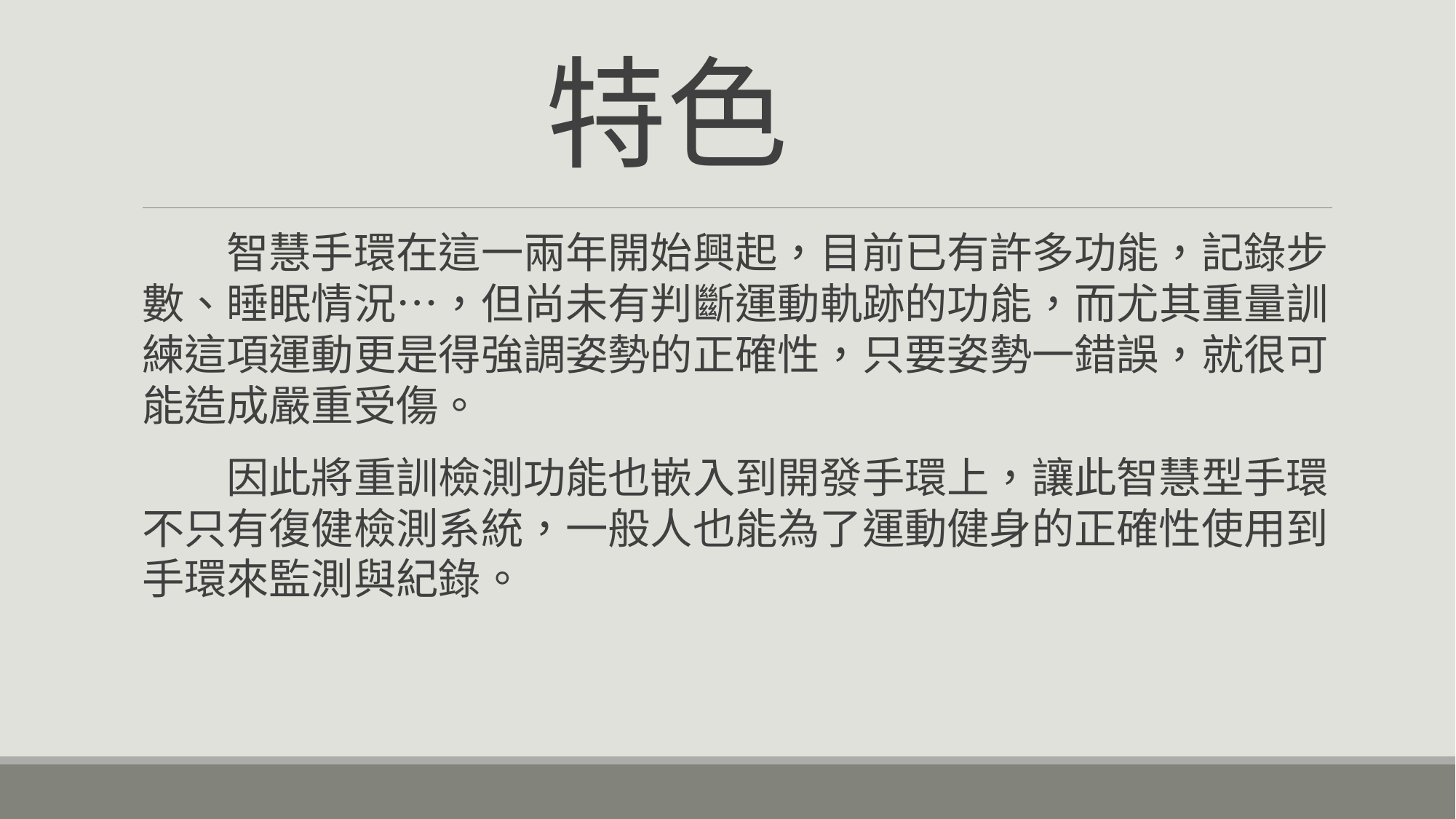

# 特色
　　智慧手環在這一兩年開始興起，目前已有許多功能，記錄步數、睡眠情況…，但尚未有判斷運動軌跡的功能，而尤其重量訓練這項運動更是得強調姿勢的正確性，只要姿勢一錯誤，就很可能造成嚴重受傷。
　　因此將重訓檢測功能也嵌入到開發手環上，讓此智慧型手環不只有復健檢測系統，一般人也能為了運動健身的正確性使用到手環來監測與紀錄。